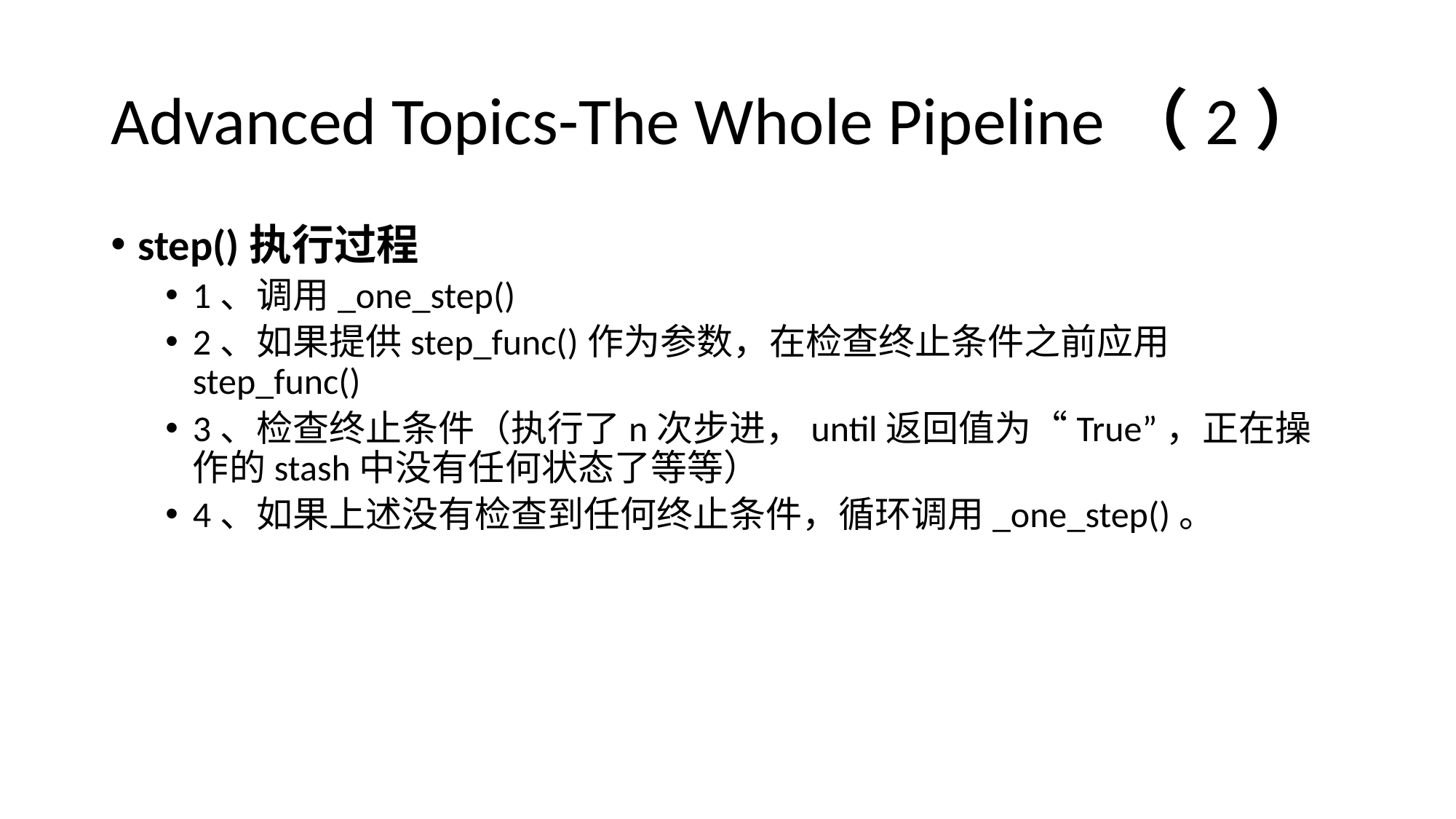

# Advanced Topics-The Whole Pipeline（2）
step()执行过程
1、调用_one_step()
2、如果提供step_func()作为参数，在检查终止条件之前应用step_func()
3、检查终止条件（执行了n次步进，until返回值为“True”，正在操作的stash中没有任何状态了等等）
4、如果上述没有检查到任何终止条件，循环调用_one_step()。